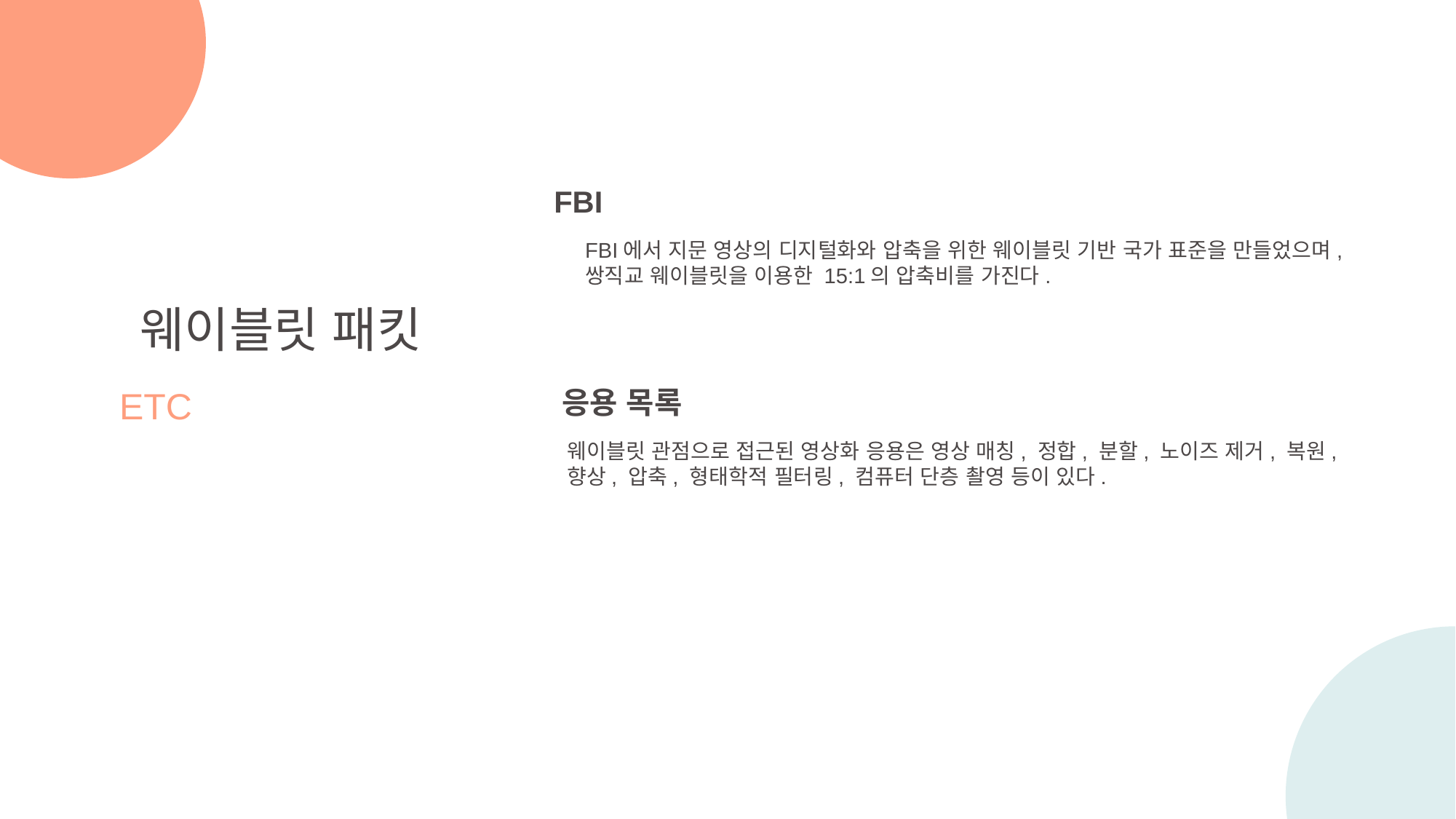

FBI
FBI에서 지문 영상의 디지털화와 압축을 위한 웨이블릿 기반 국가 표준을 만들었으며,
쌍직교 웨이블릿을 이용한 15:1의 압축비를 가진다.
웨이블릿 패킷
ETC
응용 목록
웨이블릿 관점으로 접근된 영상화 응용은 영상 매칭, 정합, 분할, 노이즈 제거, 복원,
향상, 압축, 형태학적 필터링, 컴퓨터 단층 촬영 등이 있다.